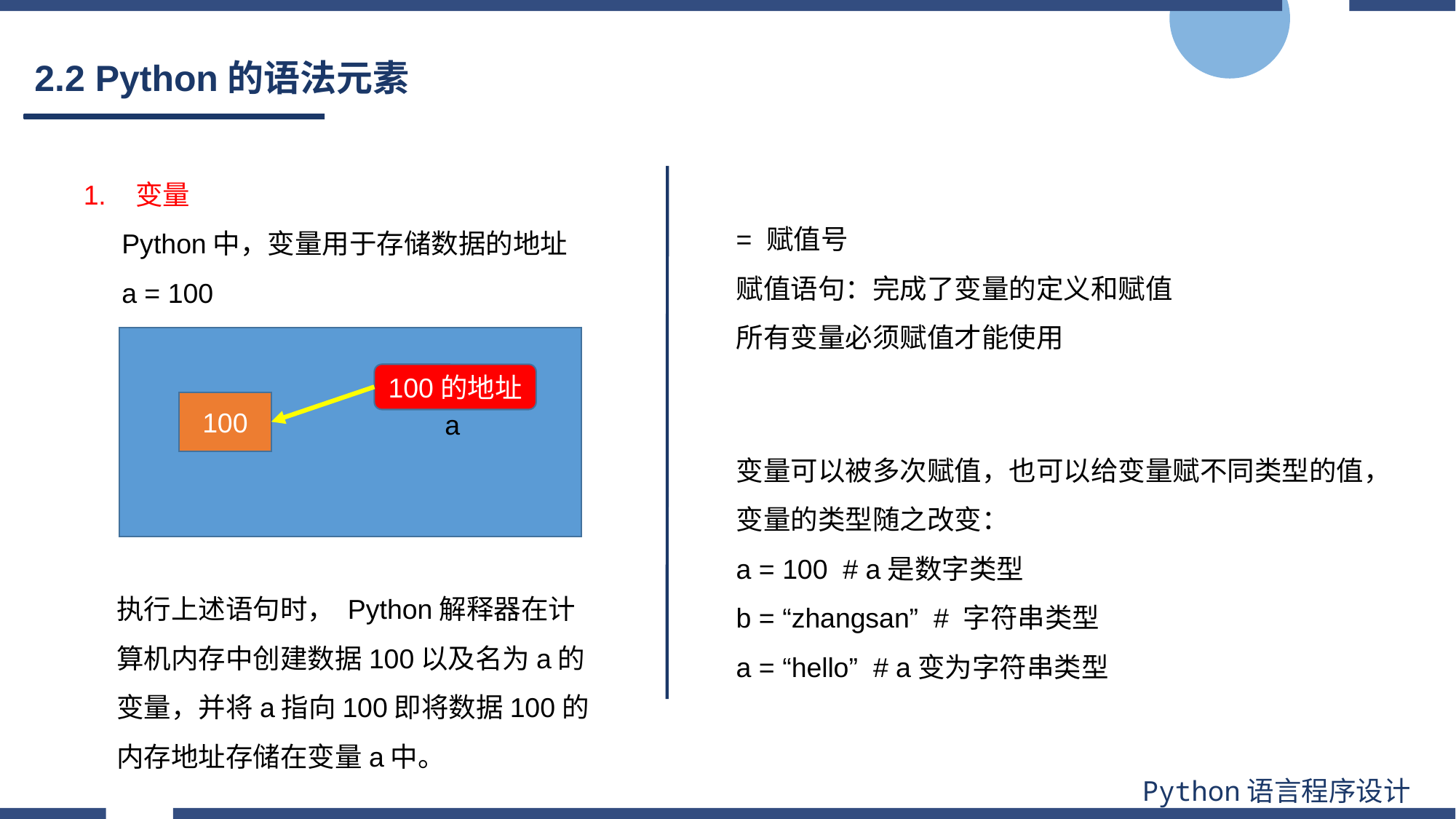

# 2.2 Python的语法元素
1.   变量
     Python中，变量用于存储数据的地址
     a = 100

= 赋值号
赋值语句：完成了变量的定义和赋值
所有变量必须赋值才能使用

100的地址
100
a
变量可以被多次赋值，也可以给变量赋不同类型的值，变量的类型随之改变：
a = 100  # a是数字类型
b = “zhangsan”  # 字符串类型
a = “hello”  # a变为字符串类型
执行上述语句时， Python解释器在计算机内存中创建数据100以及名为a的变量，并将a指向100即将数据100的内存地址存储在变量a中。